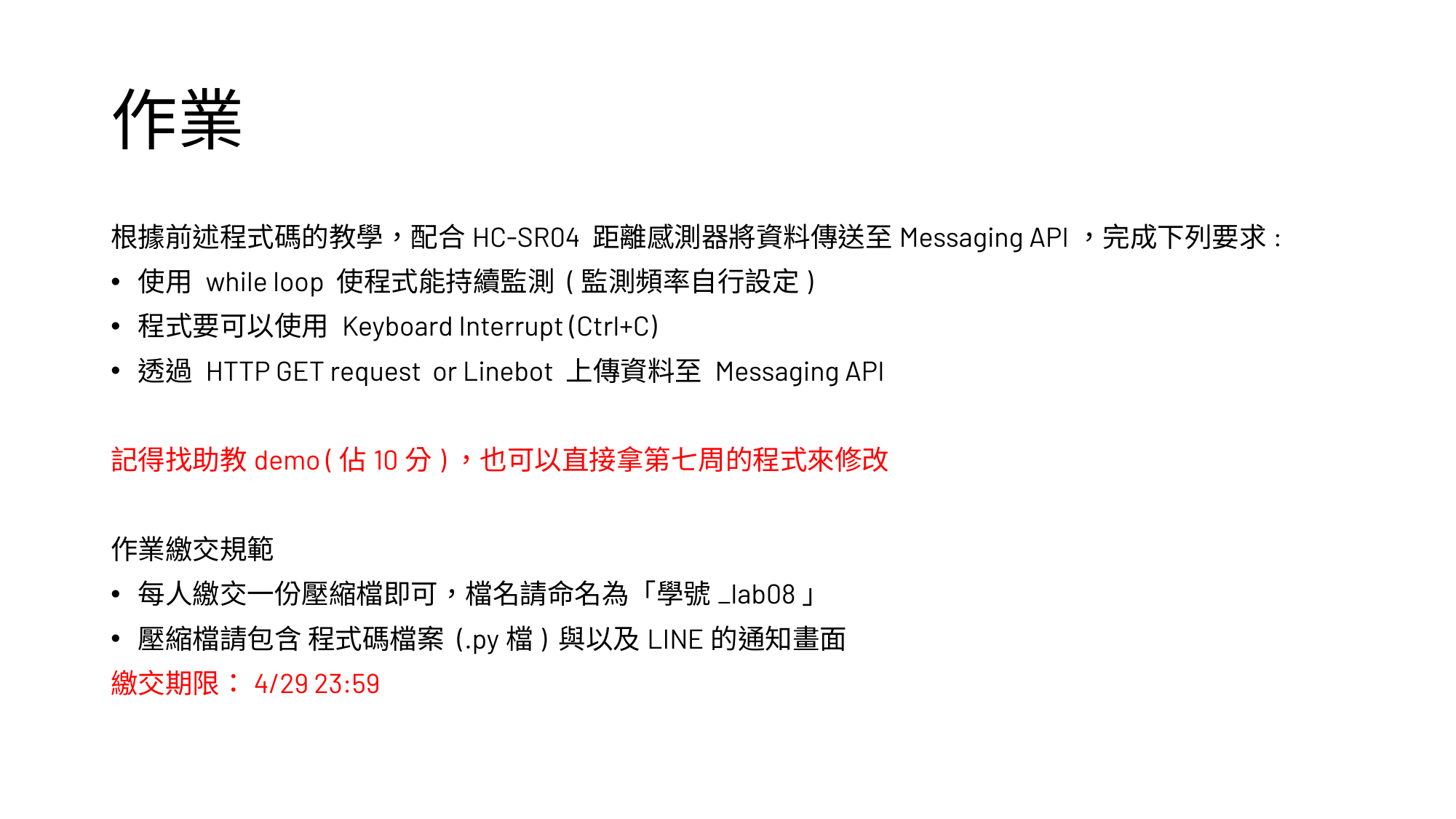

# 作業
根據前述程式碼的教學，配合HC-SR04 距離感測器將資料傳送至Messaging API，完成下列要求:
使用 while loop 使程式能持續監測 (監測頻率自行設定)
程式要可以使用 Keyboard Interrupt (Ctrl+C)
透過 HTTP GET request  or Linebot 上傳資料至 Messaging API

記得找助教demo (佔10分)，也可以直接拿第七周的程式來修改

作業繳交規範
每人繳交一份壓縮檔即可，檔名請命名為「學號_lab08」
壓縮檔請包含 程式碼檔案 (.py檔) 與以及LINE的通知畫面
繳交期限：4/29 23:59